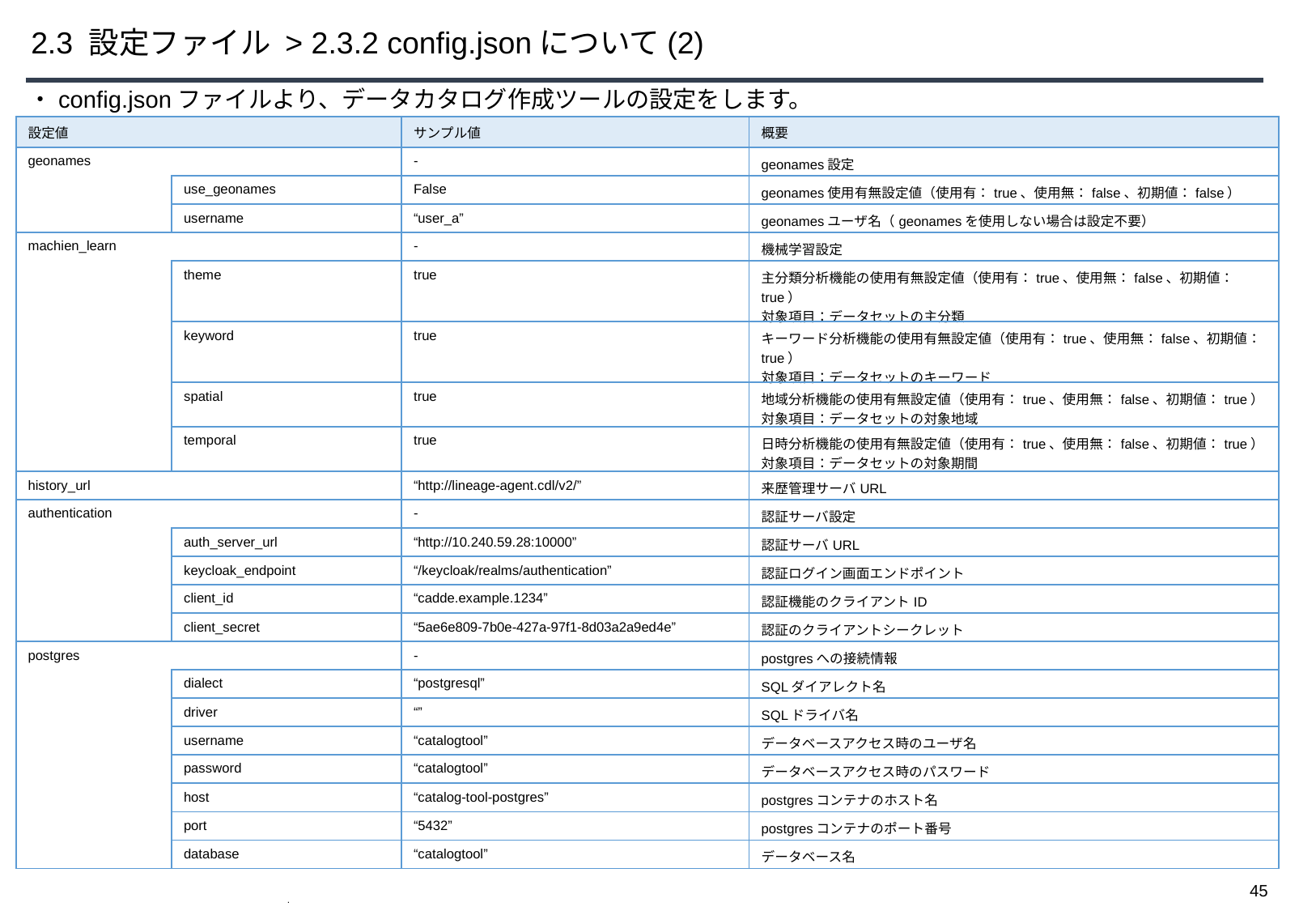

# 2.3 設定ファイル > 2.3.2 config.jsonについて(2)
・config.jsonファイルより、データカタログ作成ツールの設定をします。
| 設定値 |  | サンプル値 | 概要 |
| --- | --- | --- | --- |
| geonames |  | - | geonames設定 |
|  | use\_geonames | False | geonames使用有無設定値（使用有：true、使用無：false、初期値：false） |
|  | username | “user\_a” | geonamesユーザ名（geonamesを使用しない場合は設定不要） |
| machien\_learn |  | - | 機械学習設定 |
|  | theme | true | 主分類分析機能の使用有無設定値（使用有：true、使用無：false、初期値：true） 対象項目：データセットの主分類 |
|  | keyword | true | キーワード分析機能の使用有無設定値（使用有：true、使用無：false、初期値：true） 対象項目：データセットのキーワード |
|  | spatial | true | 地域分析機能の使用有無設定値（使用有：true、使用無：false、初期値：true） 対象項目：データセットの対象地域 |
|  | temporal | true | 日時分析機能の使用有無設定値（使用有：true、使用無：false、初期値：true） 対象項目：データセットの対象期間 |
| history\_url |  | “http://lineage-agent.cdl/v2/” | 来歴管理サーバURL |
| authentication |  | - | 認証サーバ設定 |
|  | auth\_server\_url | “http://10.240.59.28:10000” | 認証サーバURL |
|  | keycloak\_endpoint | “/keycloak/realms/authentication” | 認証ログイン画面エンドポイント |
|  | client\_id | “cadde.example.1234” | 認証機能のクライアントID |
|  | client\_secret | “5ae6e809-7b0e-427a-97f1-8d03a2a9ed4e” | 認証のクライアントシークレット |
| postgres |  | - | postgresへの接続情報 |
|  | dialect | “postgresql” | SQLダイアレクト名 |
|  | driver | “” | SQLドライバ名 |
|  | username | “catalogtool” | データベースアクセス時のユーザ名 |
|  | password | “catalogtool” | データベースアクセス時のパスワード |
|  | host | “catalog-tool-postgres” | postgresコンテナのホスト名 |
|  | port | “5432” | postgresコンテナのポート番号 |
|  | database | “catalogtool” | データベース名 |